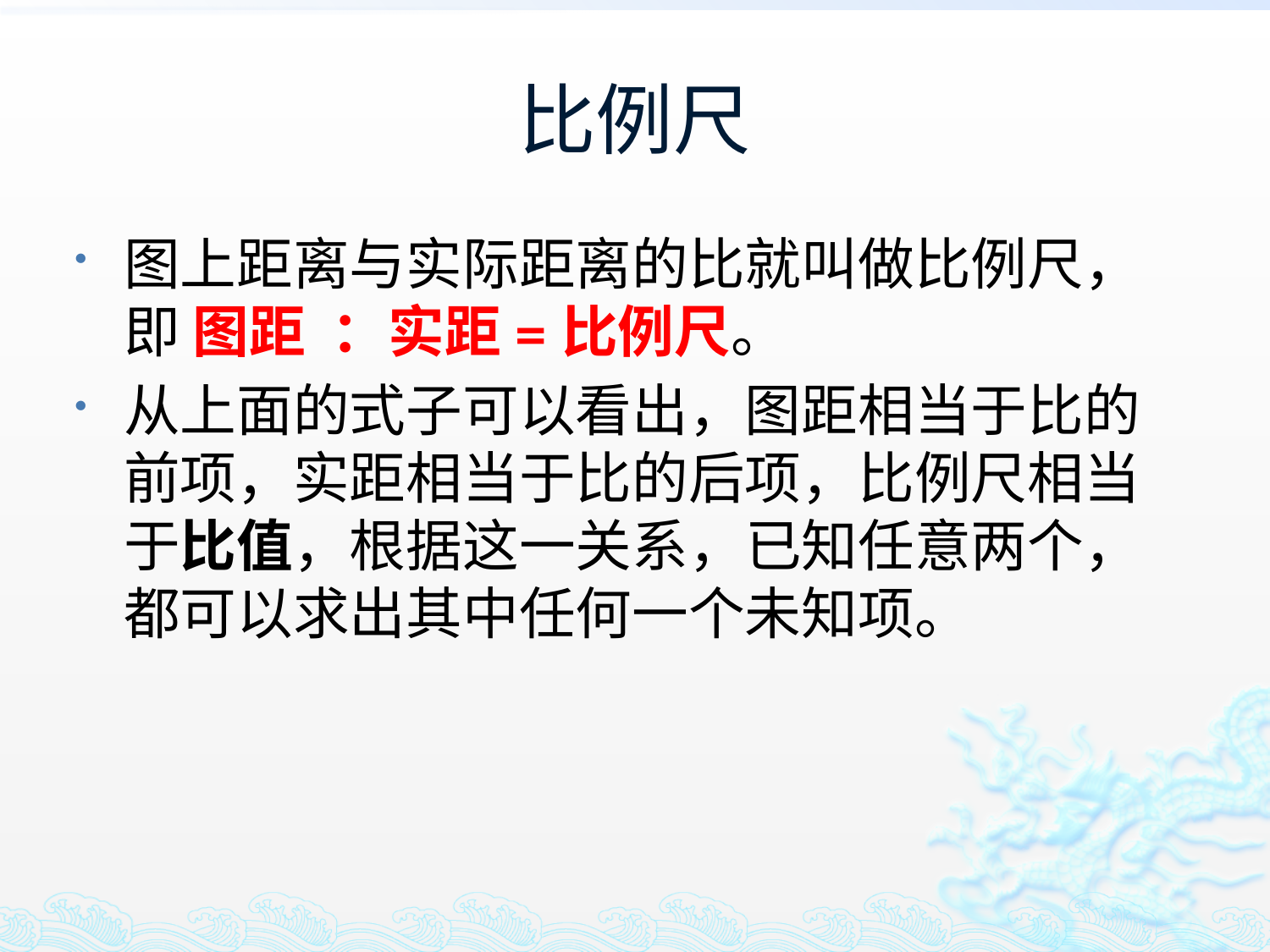

# 比例尺
图上距离与实际距离的比就叫做比例尺，即 图距  ：实距=比例尺。
从上面的式子可以看出，图距相当于比的前项，实距相当于比的后项，比例尺相当于比值，根据这一关系，已知任意两个，都可以求出其中任何一个未知项。